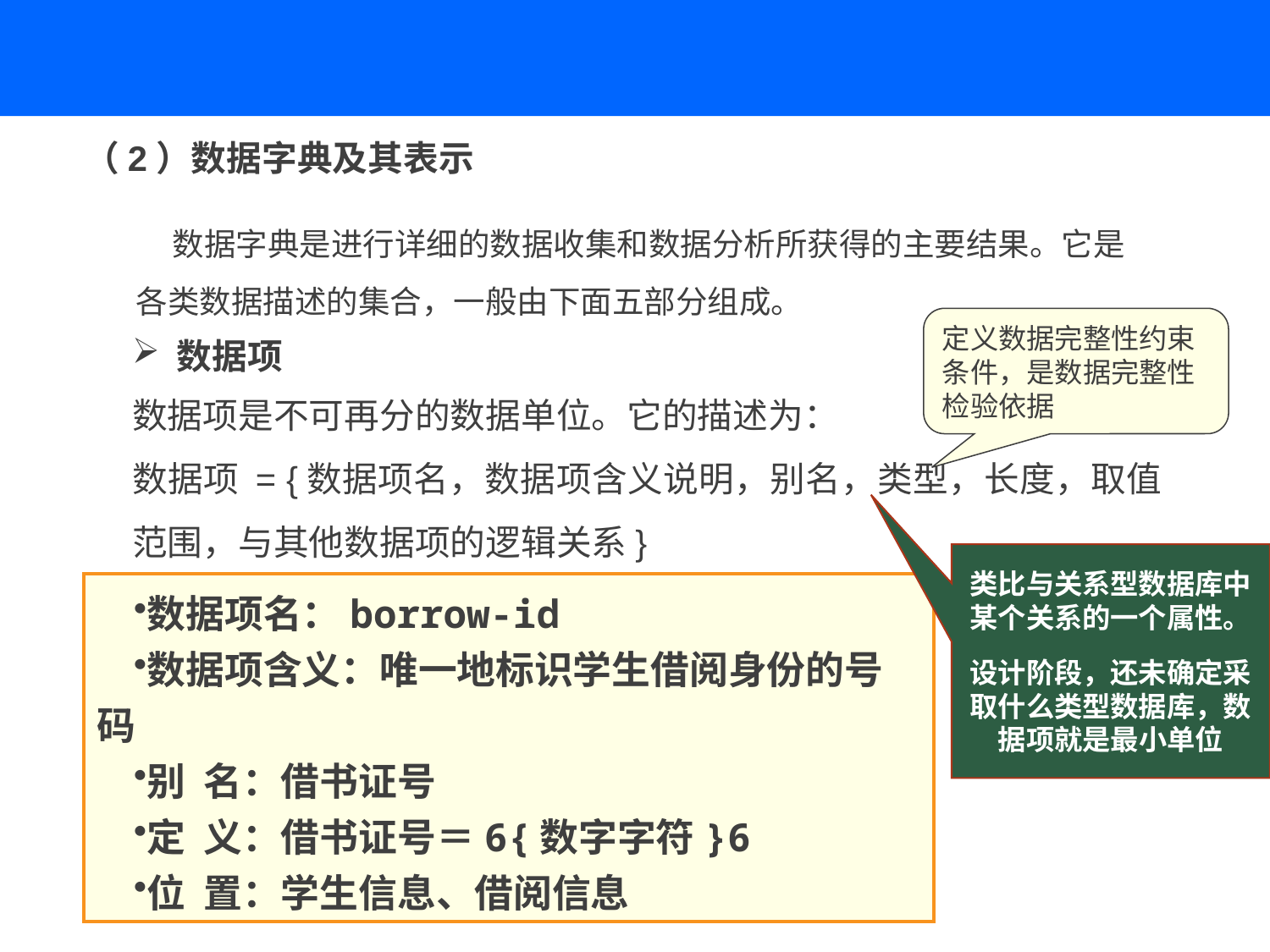

（2）数据字典及其表示
    数据字典是进行详细的数据收集和数据分析所获得的主要结果。它是各类数据描述的集合，一般由下面五部分组成。
定义数据完整性约束条件，是数据完整性检验依据
 数据项
数据项是不可再分的数据单位。它的描述为：
数据项 = {数据项名，数据项含义说明，别名，类型，长度，取值范围，与其他数据项的逻辑关系}
类比与关系型数据库中某个关系的一个属性。
设计阶段，还未确定采取什么类型数据库，数据项就是最小单位
数据项名：borrow-id
数据项含义：唯一地标识学生借阅身份的号码
别  名：借书证号
定  义：借书证号＝6{数字字符}6
位  置：学生信息、借阅信息